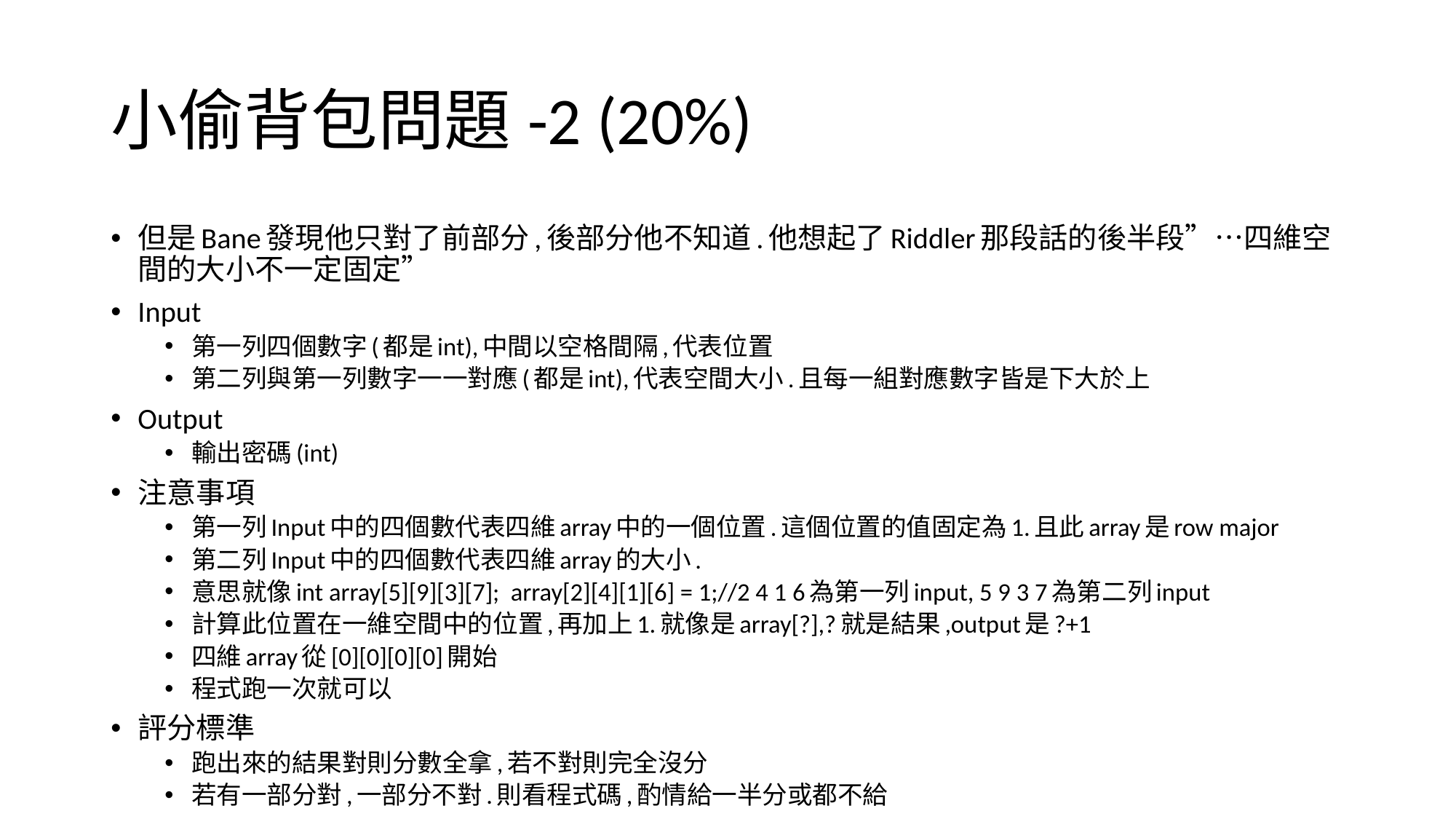

# 小偷背包問題-2 (20%)
但是Bane發現他只對了前部分,後部分他不知道.他想起了Riddler那段話的後半段”…四維空間的大小不一定固定”
Input
第一列四個數字(都是int),中間以空格間隔,代表位置
第二列與第一列數字一一對應(都是int),代表空間大小.且每一組對應數字皆是下大於上
Output
輸出密碼(int)
注意事項
第一列Input中的四個數代表四維array中的一個位置.這個位置的值固定為1.且此array是row major
第二列Input中的四個數代表四維array的大小.
意思就像int array[5][9][3][7];  array[2][4][1][6] = 1;//2 4 1 6為第一列input, 5 9 3 7為第二列input
計算此位置在一維空間中的位置,再加上1.就像是array[?],?就是結果,output是?+1
四維array從[0][0][0][0]開始
程式跑一次就可以
評分標準
跑出來的結果對則分數全拿,若不對則完全沒分
若有一部分對,一部分不對.則看程式碼,酌情給一半分或都不給